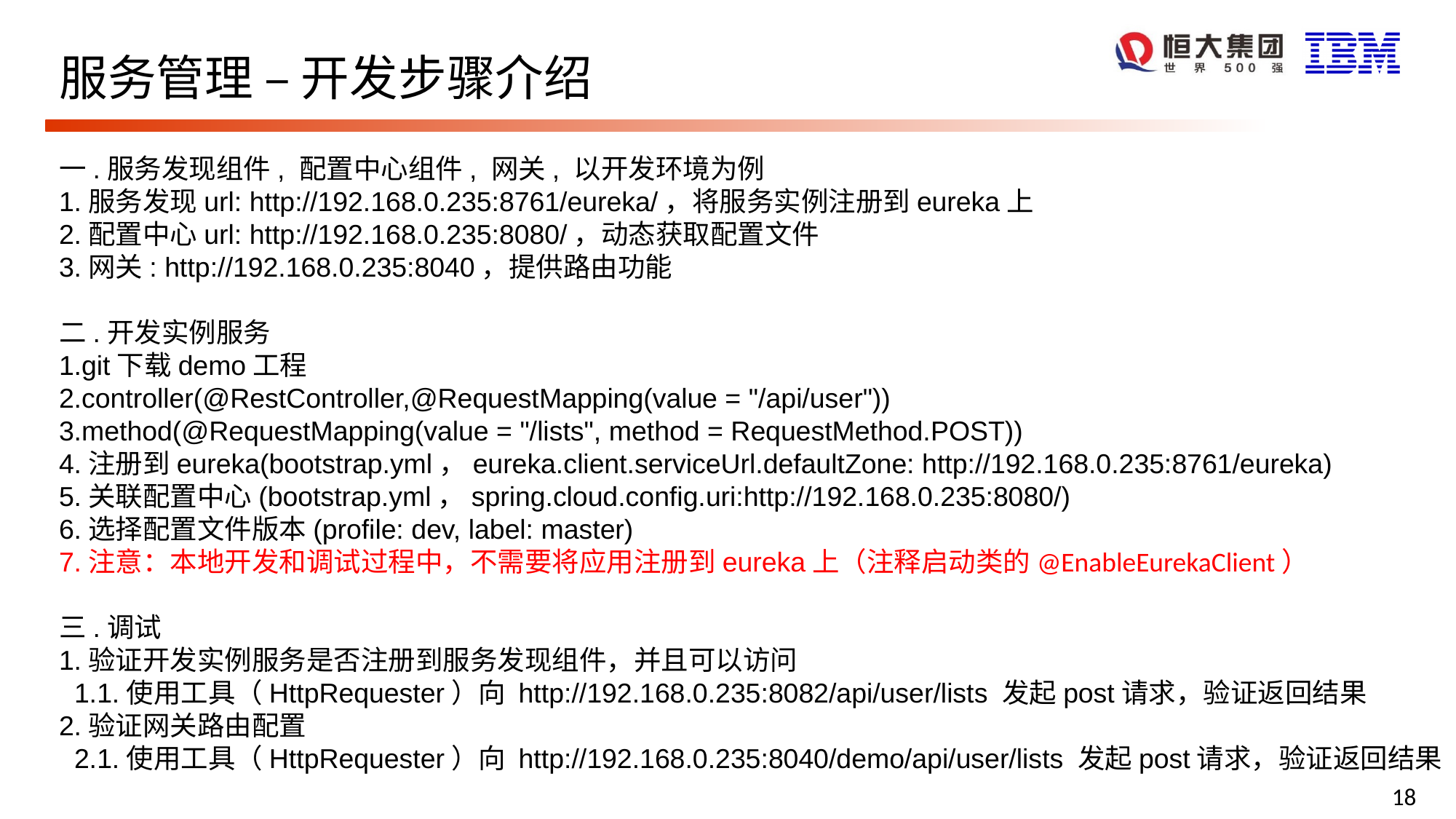

# 服务管理 – 开发步骤介绍
一.服务发现组件, 配置中心组件, 网关, 以开发环境为例
1.服务发现url: http://192.168.0.235:8761/eureka/，将服务实例注册到eureka上
2.配置中心url: http://192.168.0.235:8080/，动态获取配置文件
3.网关: http://192.168.0.235:8040，提供路由功能

二.开发实例服务
1.git下载demo工程
2.controller(@RestController,@RequestMapping(value = "/api/user"))
3.method(@RequestMapping(value = "/lists", method = RequestMethod.POST))
4.注册到eureka(bootstrap.yml，eureka.client.serviceUrl.defaultZone: http://192.168.0.235:8761/eureka)
5.关联配置中心(bootstrap.yml，spring.cloud.config.uri:http://192.168.0.235:8080/)
6.选择配置文件版本(profile: dev, label: master)
7.注意：本地开发和调试过程中，不需要将应用注册到eureka上（注释启动类的@EnableEurekaClient）

三.调试
1.验证开发实例服务是否注册到服务发现组件，并且可以访问
  1.1.使用工具（HttpRequester）向 http://192.168.0.235:8082/api/user/lists 发起post请求，验证返回结果
2.验证网关路由配置
  2.1.使用工具（HttpRequester）向 http://192.168.0.235:8040/demo/api/user/lists 发起post请求，验证返回结果